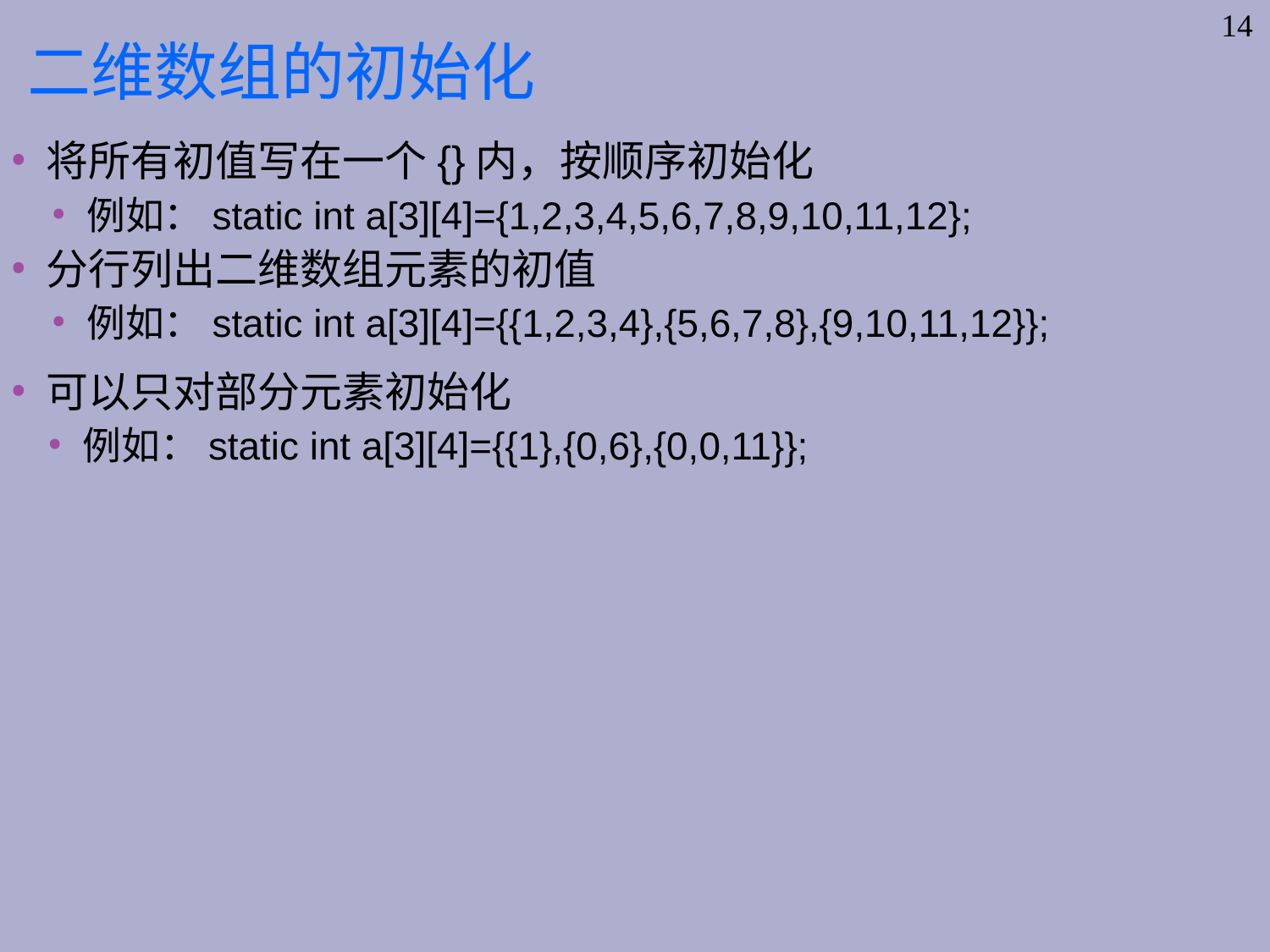

# 二维数组的初始化
14
将所有初值写在一个{}内，按顺序初始化
例如：static int a[3][4]={1,2,3,4,5,6,7,8,9,10,11,12};
分行列出二维数组元素的初值
例如：static int a[3][4]={{1,2,3,4},{5,6,7,8},{9,10,11,12}};
可以只对部分元素初始化
例如：static int a[3][4]={{1},{0,6},{0,0,11}};